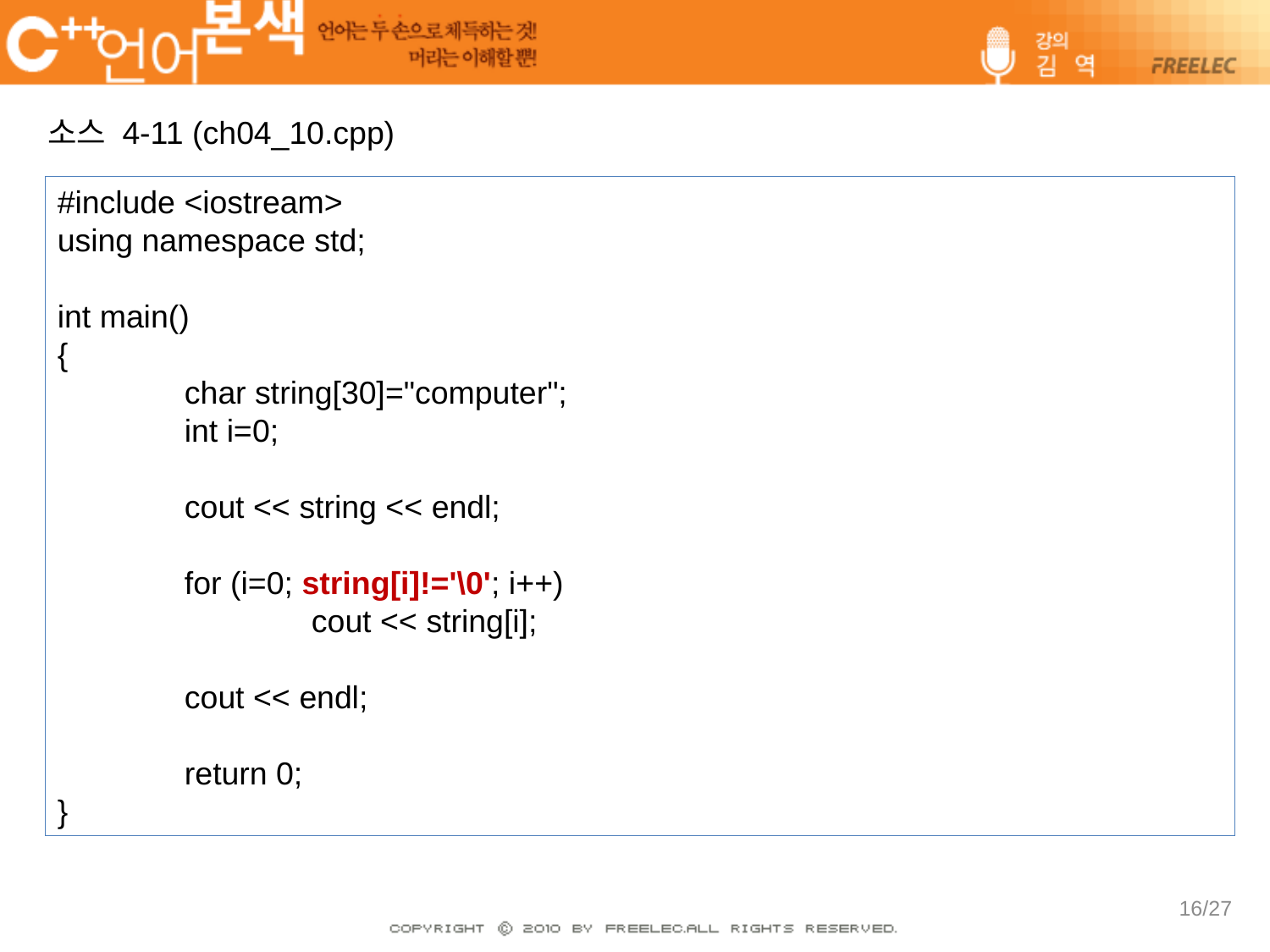

소스 4-11 (ch04_10.cpp)
#include <iostream>
using namespace std;

int main()
{
	char string[30]="computer";
	int i=0;

	cout << string << endl;

	for (i=0; string[i]!='\0'; i++)
		cout << string[i];

	cout << endl;

	return 0;
}
16/27